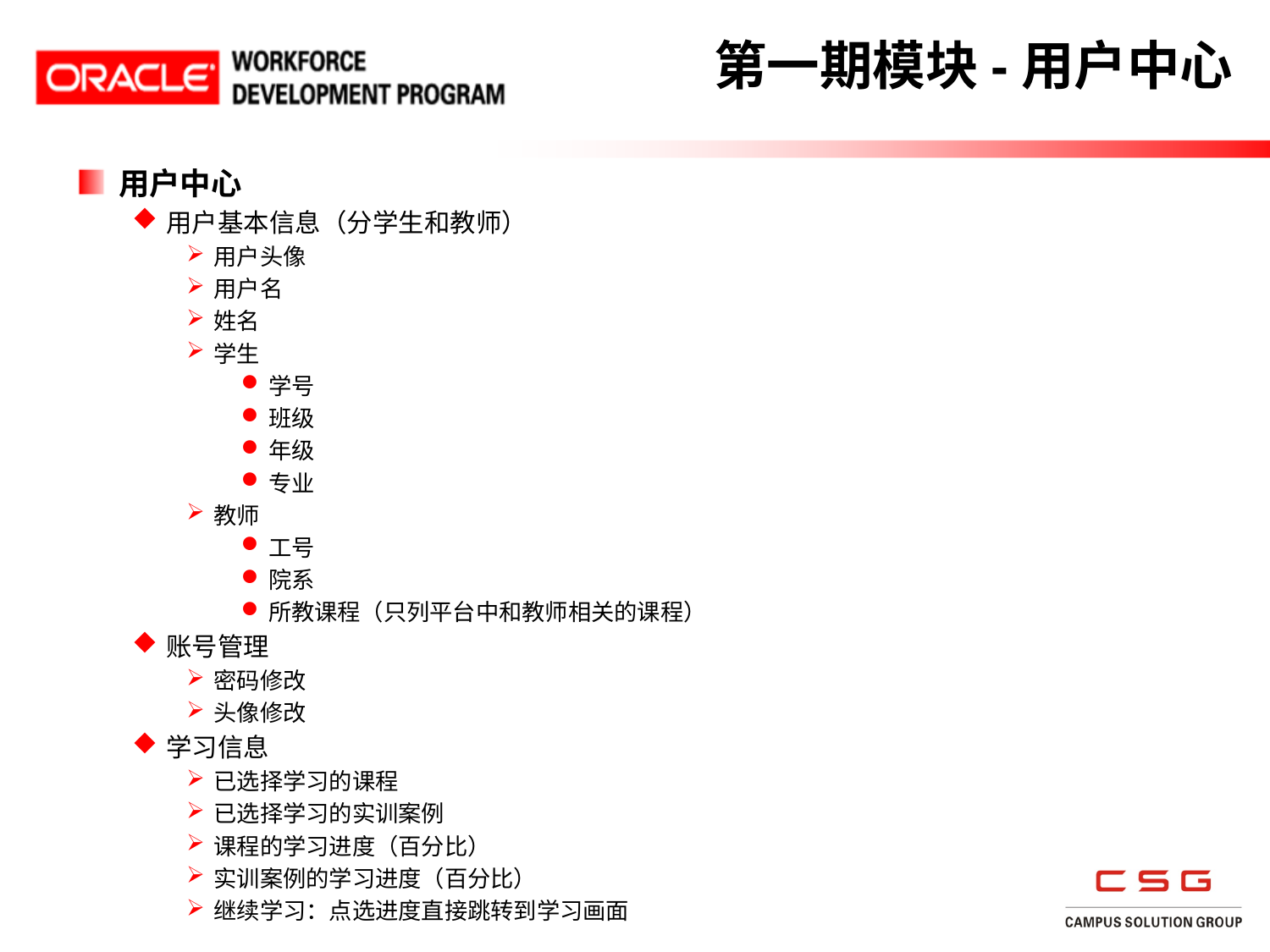

# 第一期模块-用户中心
用户中心
用户基本信息（分学生和教师）
用户头像
用户名
姓名
学生
学号
班级
年级
专业
教师
工号
院系
所教课程（只列平台中和教师相关的课程）
账号管理
密码修改
头像修改
学习信息
已选择学习的课程
已选择学习的实训案例
课程的学习进度（百分比）
实训案例的学习进度（百分比）
继续学习：点选进度直接跳转到学习画面